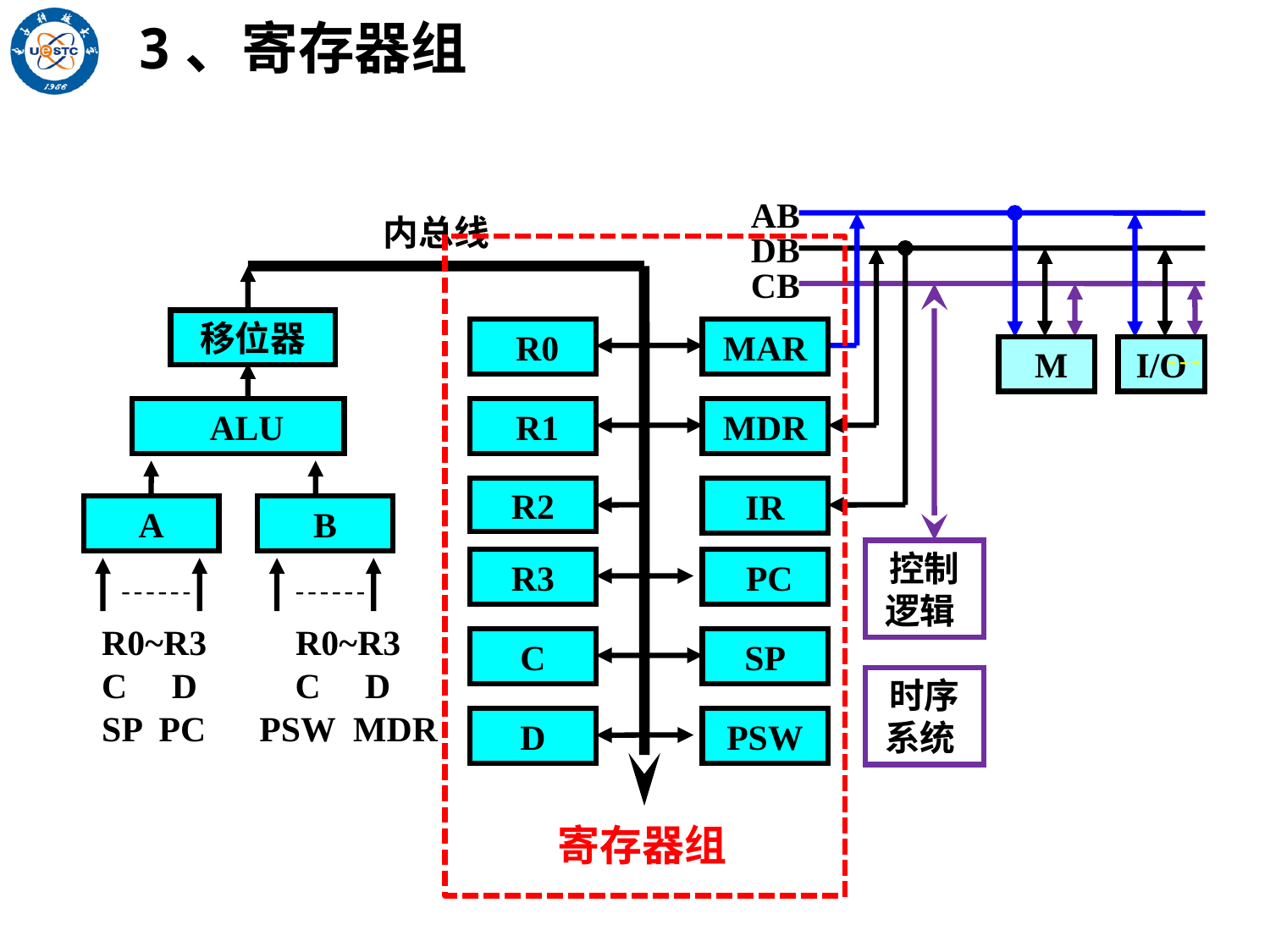

3、寄存器组
AB
内总线

DB

CB

移位器
 R0
MAR
 M
I/O

  ALU

 R1
MDR

R2
IR
A
B

控制逻辑
R3
 PC

     R0~R3          R0~R3
     C     D           C     D
     SP  PC      PSW  MDR
C
SP

D
PSW

时序系统

寄存器组